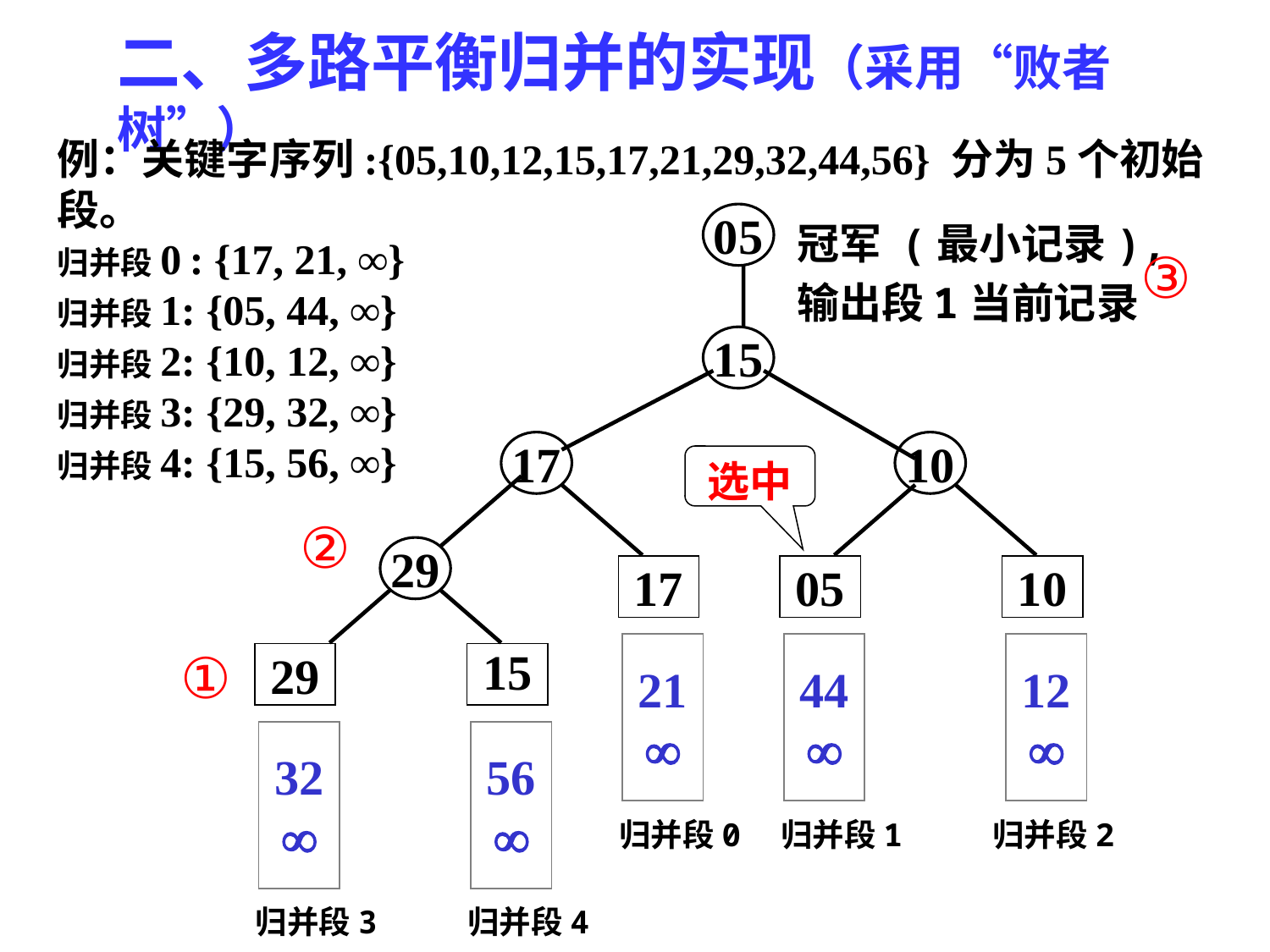

二、多路平衡归并的实现（采用“败者树”）
#
例：关键字序列:{05,10,12,15,17,21,29,32,44,56} 分为5个初始段。
05

冠军 (最小记录),
输出段1当前记录
归并段0 : {17, 21, ∞}
归并段1: {05, 44, ∞}
归并段2: {10, 12, ∞}
归并段3: {29, 32, ∞}
归并段4: {15, 56, ∞}
③

15

17

10

选中
②
29

17
05
10
29
15
21
∞
44
∞
12
∞
32
∞
56
∞
归并段0
归并段1
归并段2
归并段3
归并段4
①